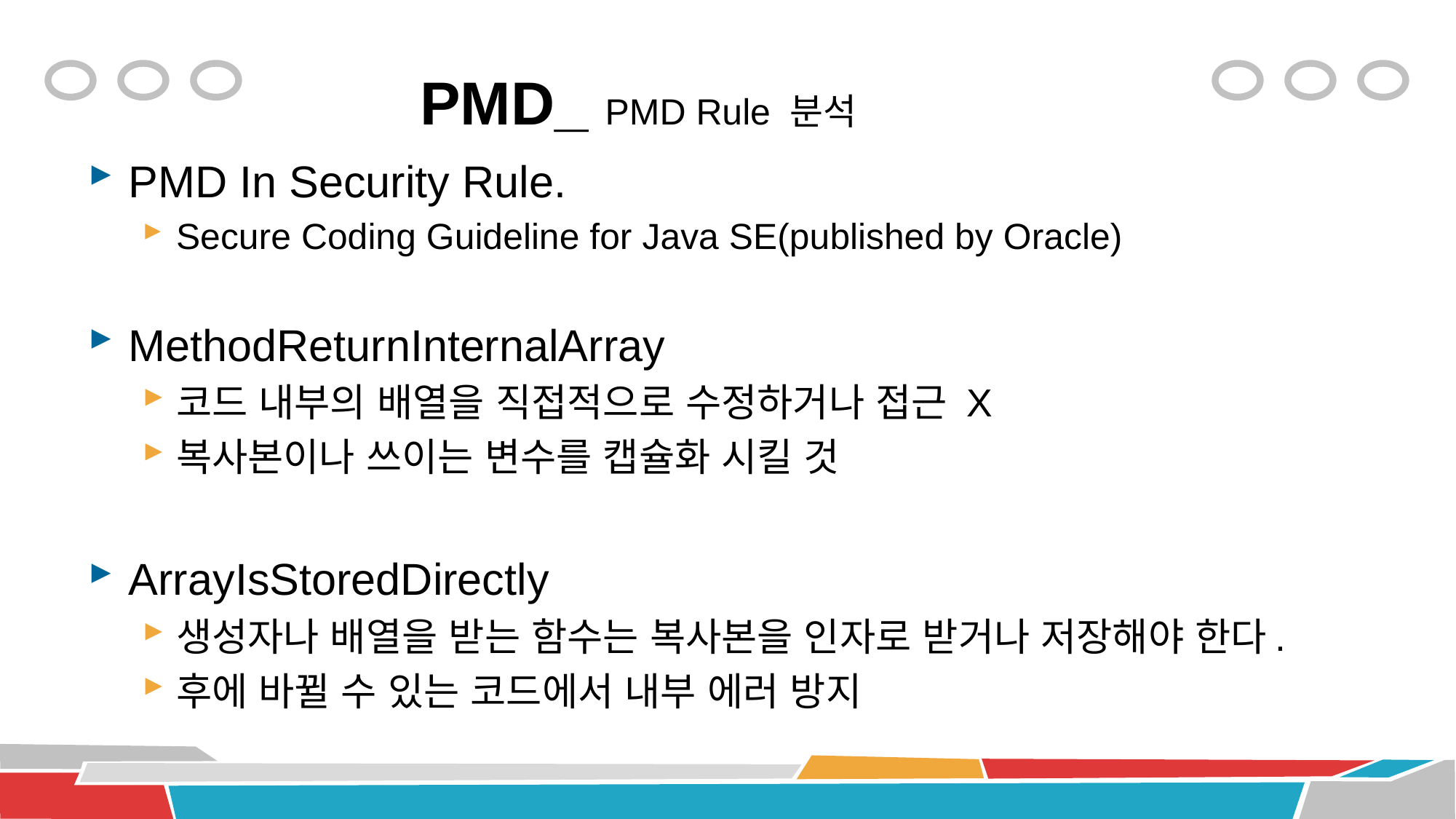

# PMD_ PMD Rule 분석
PMD In Security Rule.
Secure Coding Guideline for Java SE(published by Oracle)

MethodReturnInternalArray
코드 내부의 배열을 직접적으로 수정하거나 접근 X
복사본이나 쓰이는 변수를 캡슐화 시킬 것

ArrayIsStoredDirectly
생성자나 배열을 받는 함수는 복사본을 인자로 받거나 저장해야 한다.
후에 바뀔 수 있는 코드에서 내부 에러 방지